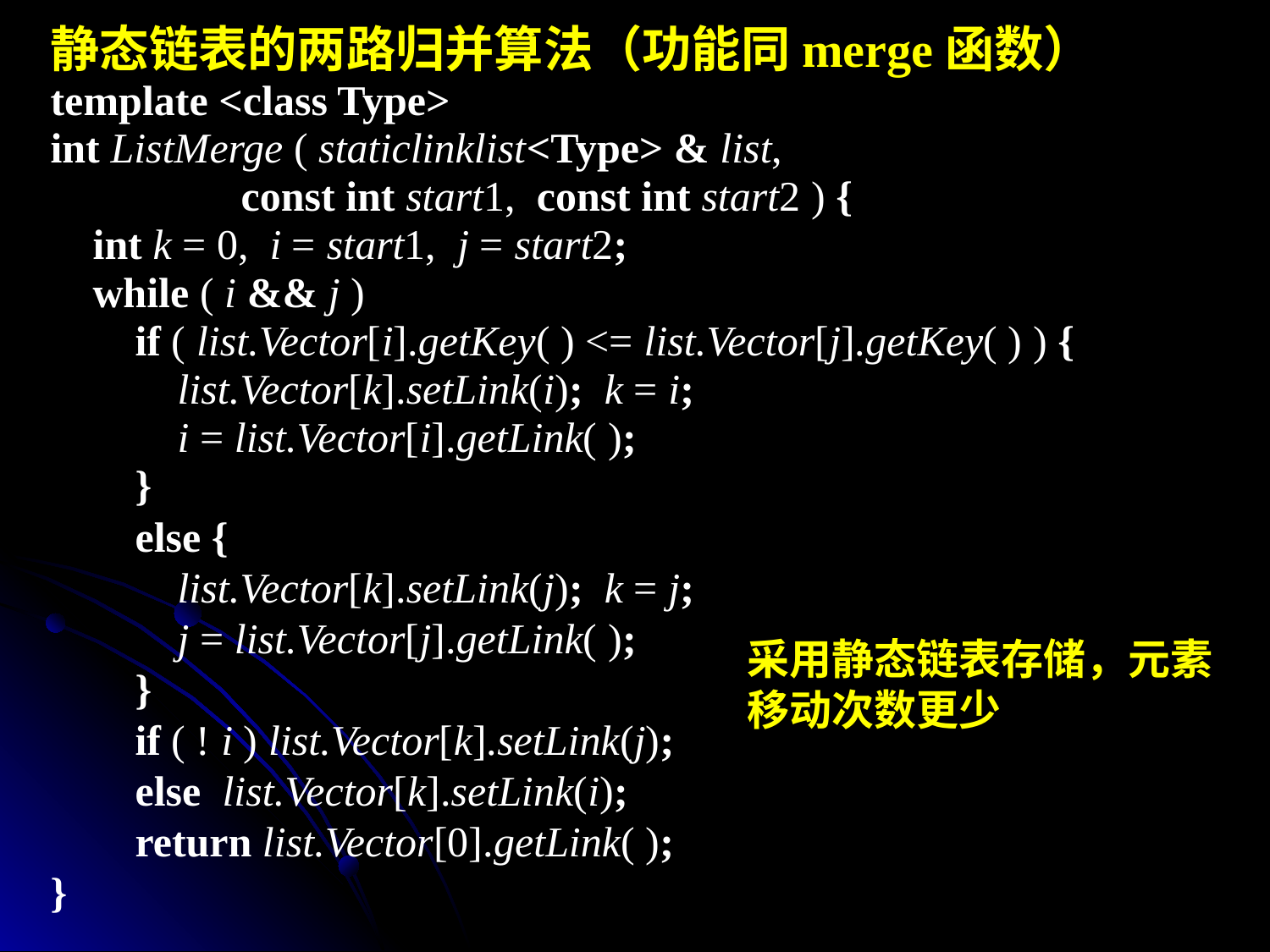

静态链表的两路归并算法（功能同merge函数）
template <class Type>
int ListMerge ( staticlinklist<Type> & list,
                  const int start1,  const int start2 ) {
    int k = 0,  i = start1,  j = start2;
    while ( i && j )
        if ( list.Vector[i].getKey( ) <= list.Vector[j].getKey( ) ) {
            list.Vector[k].setLink(i);  k = i;
            i = list.Vector[i].getLink( );
        }
        else {
            list.Vector[k].setLink(j);  k = j;
            j = list.Vector[j].getLink( );
        }
        if ( ! i ) list.Vector[k].setLink(j);
        else  list.Vector[k].setLink(i);
        return list.Vector[0].getLink( );
}
采用静态链表存储，元素移动次数更少